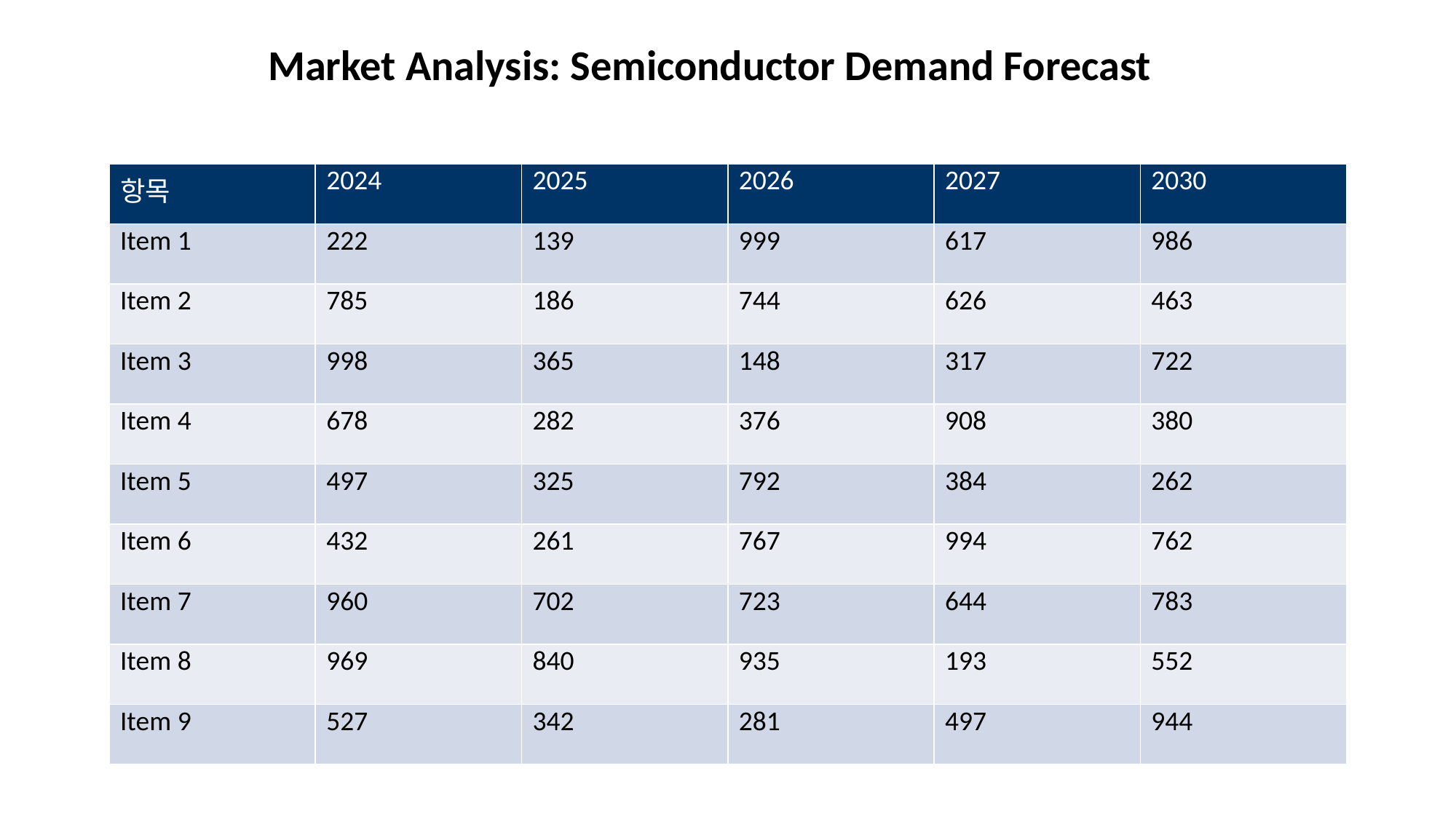

Market Analysis: Semiconductor Demand Forecast
#
| 항목 | 2024 | 2025 | 2026 | 2027 | 2030 |
| --- | --- | --- | --- | --- | --- |
| Item 1 | 222 | 139 | 999 | 617 | 986 |
| Item 2 | 785 | 186 | 744 | 626 | 463 |
| Item 3 | 998 | 365 | 148 | 317 | 722 |
| Item 4 | 678 | 282 | 376 | 908 | 380 |
| Item 5 | 497 | 325 | 792 | 384 | 262 |
| Item 6 | 432 | 261 | 767 | 994 | 762 |
| Item 7 | 960 | 702 | 723 | 644 | 783 |
| Item 8 | 969 | 840 | 935 | 193 | 552 |
| Item 9 | 527 | 342 | 281 | 497 | 944 |